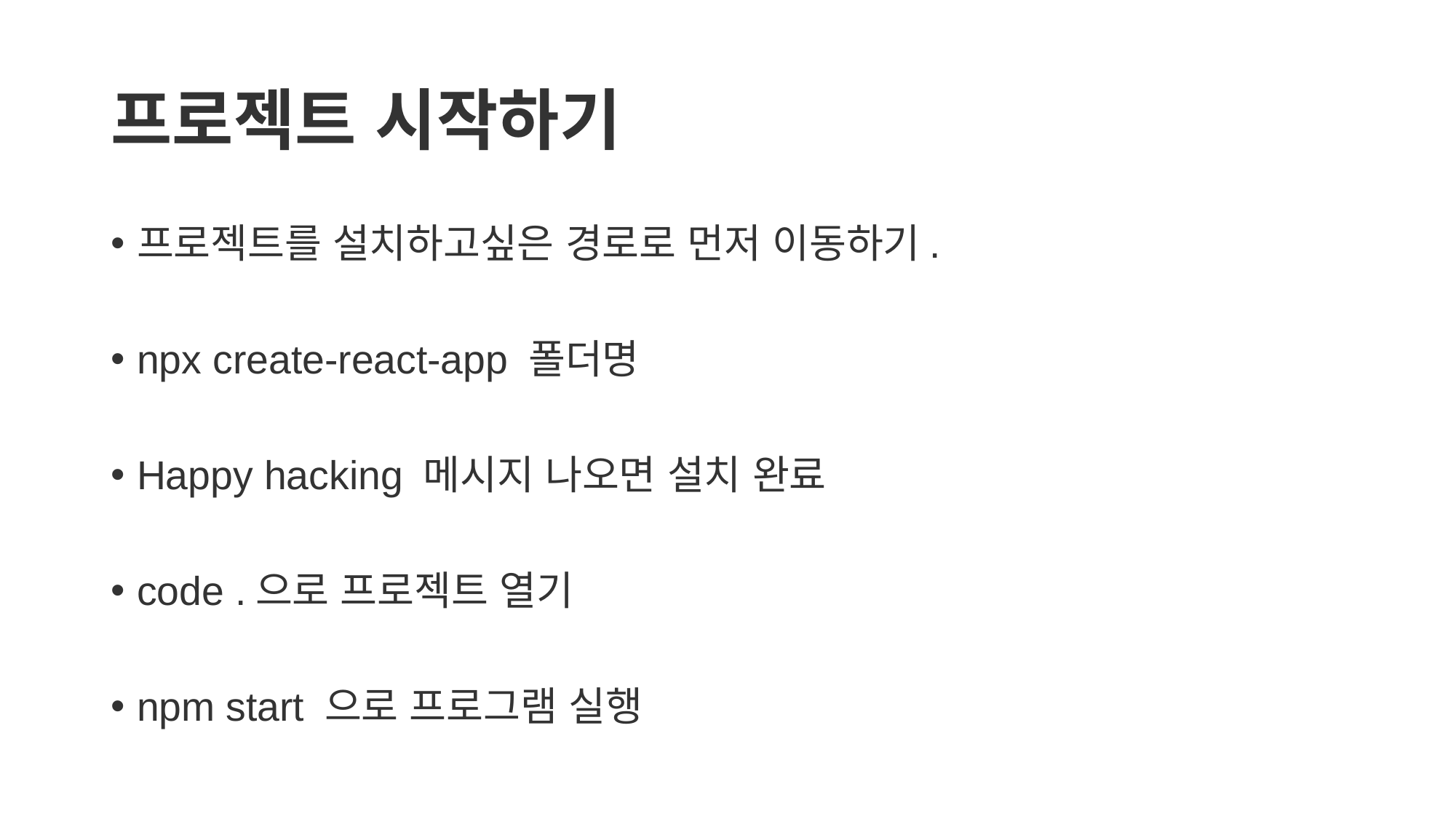

# 프로젝트 시작하기
프로젝트를 설치하고싶은 경로로 먼저 이동하기.

npx create-react-app 폴더명

Happy hacking 메시지 나오면 설치 완료

code .으로 프로젝트 열기

npm start 으로 프로그램 실행